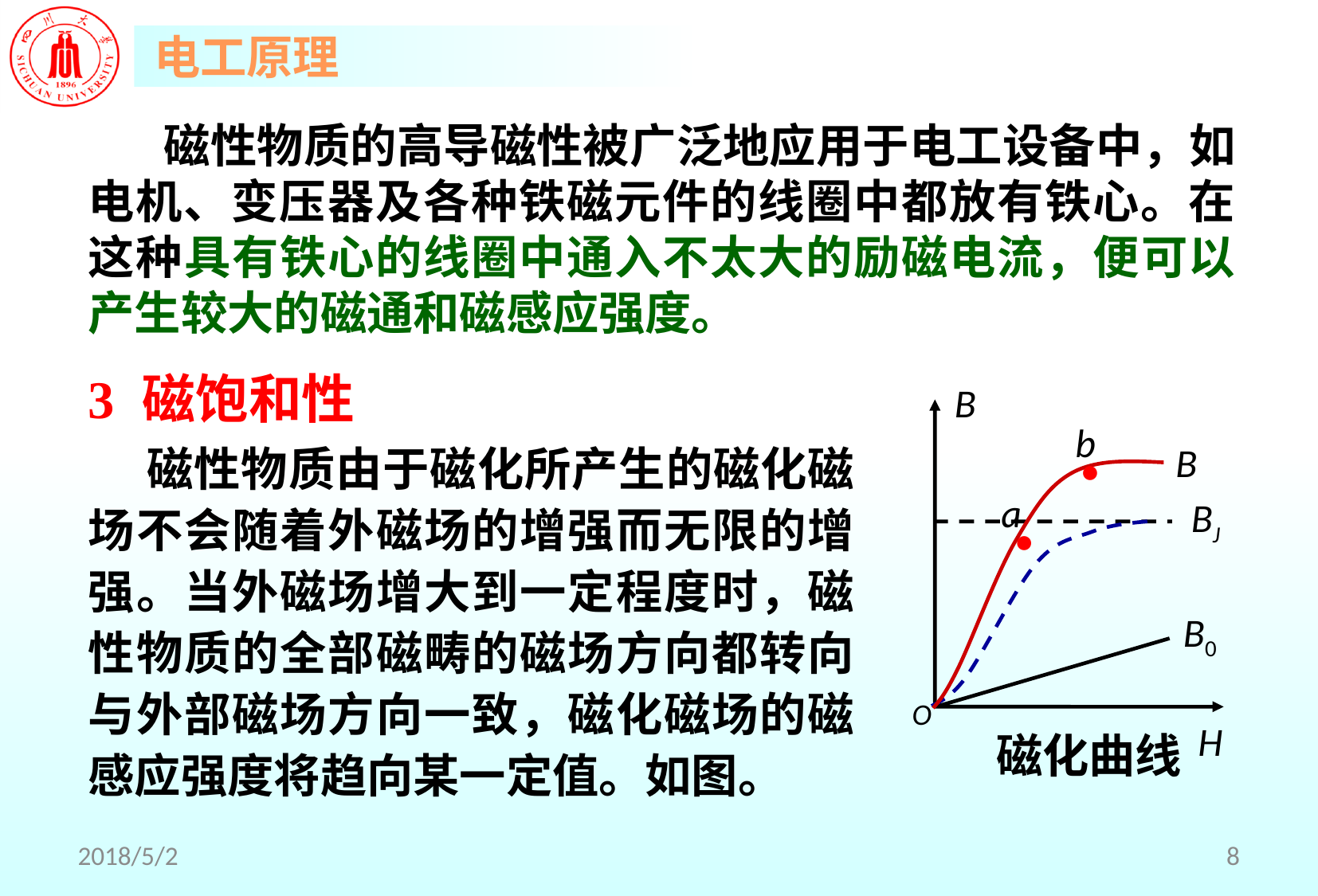

磁性物质的高导磁性被广泛地应用于电工设备中，如电机、变压器及各种铁磁元件的线圈中都放有铁心。在这种具有铁心的线圈中通入不太大的励磁电流，便可以产生较大的磁通和磁感应强度。
3 磁饱和性
B

O

H
b
　 磁性物质由于磁化所产生的磁化磁场不会随着外磁场的增强而无限的增强。当外磁场增大到一定程度时，磁性物质的全部磁畴的磁场方向都转向与外部磁场方向一致，磁化磁场的磁感应强度将趋向某一定值。如图。
B
•

a
BJ
•

B0

磁化曲线
2018/5/2
8